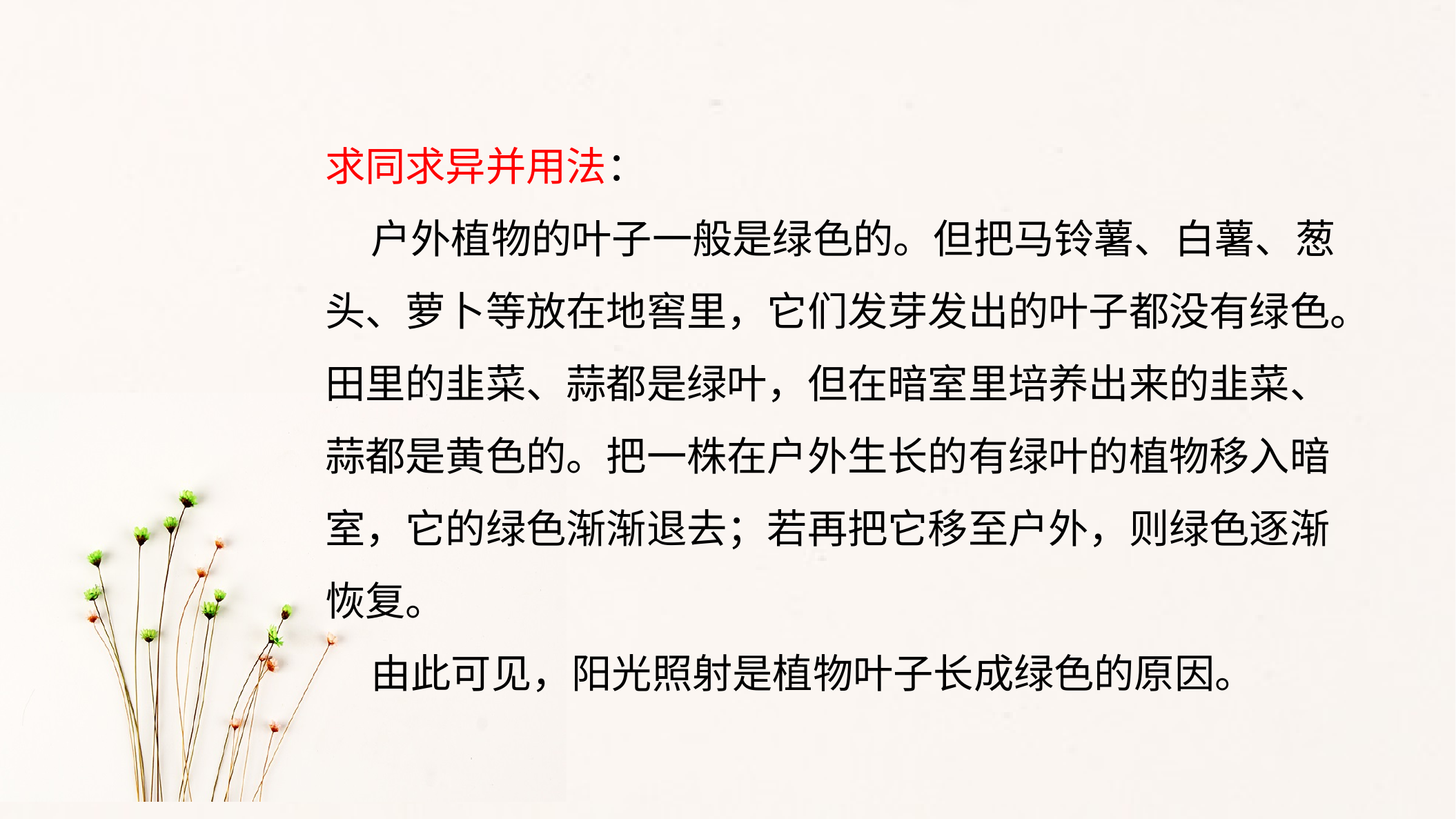

求同求异并用法：
    户外植物的叶子一般是绿色的。但把马铃薯、白薯、葱头、萝卜等放在地窖里，它们发芽发出的叶子都没有绿色。田里的韭菜、蒜都是绿叶，但在暗室里培养出来的韭菜、蒜都是黄色的。把一株在户外生长的有绿叶的植物移入暗室，它的绿色渐渐退去；若再把它移至户外，则绿色逐渐恢复。
    由此可见，阳光照射是植物叶子长成绿色的原因。